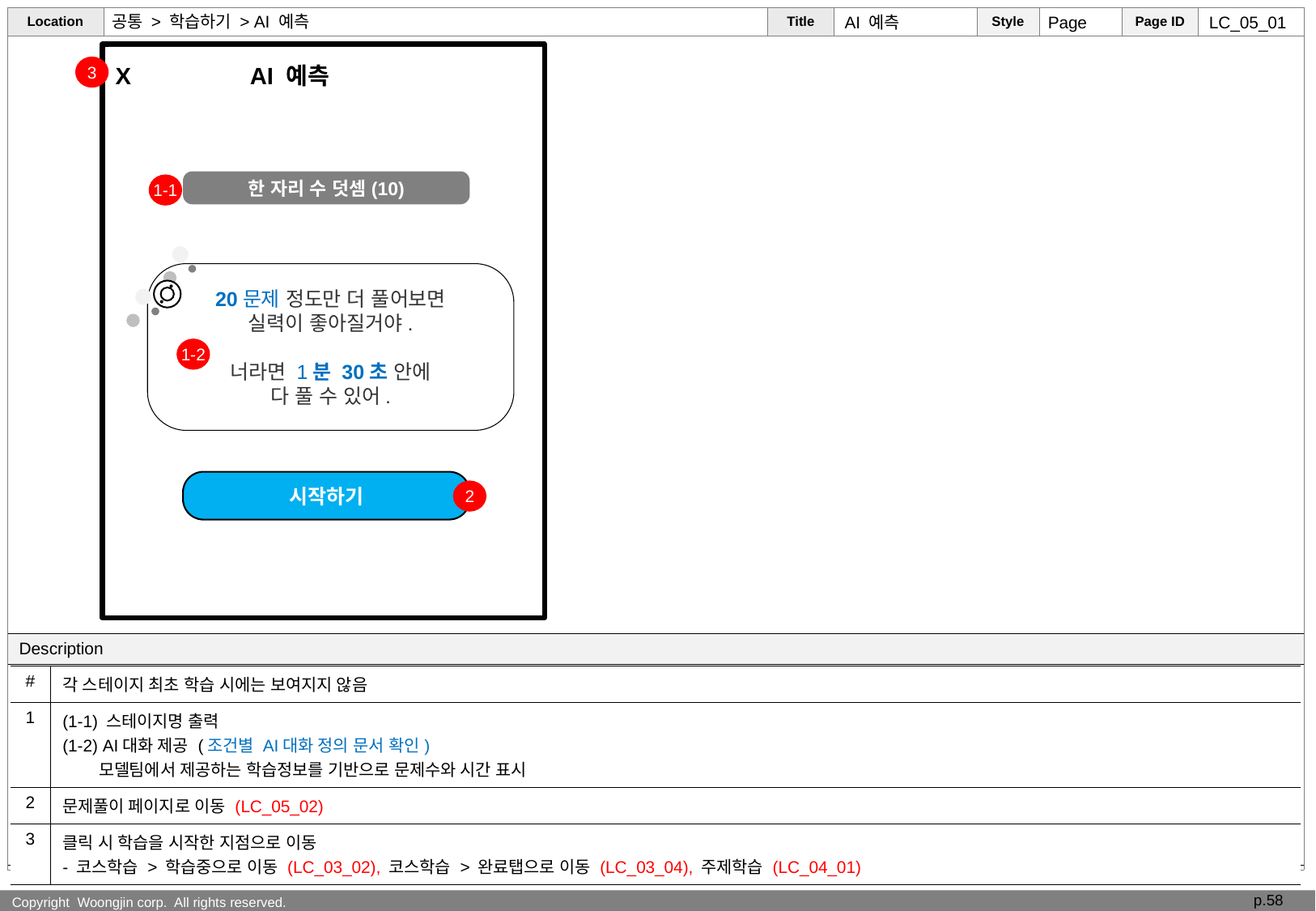

# 공통 > 학습하기 > AI 예측
AI 예측
Page
LC_05_01
 X                  AI 예측
3
한 자리 수 덧셈(10)
1-1

20문제 정도만 더 풀어보면
실력이 좋아질거야.

너라면 1분 30초 안에
다 풀 수 있어.
1-2
시작하기
2
| # | 각 스테이지 최초 학습 시에는 보여지지 않음 |
| --- | --- |
| 1 | (1-1) 스테이지명 출력 (1-2) AI대화 제공 (조건별 AI대화 정의 문서 확인) 모델팀에서 제공하는 학습정보를 기반으로 문제수와 시간 표시 |
| 2 | 문제풀이 페이지로 이동 (LC\_05\_02) |
| 3 | 클릭 시 학습을 시작한 지점으로 이동 - 코스학습 > 학습중으로 이동 (LC\_03\_02), 코스학습 > 완료탭으로 이동 (LC\_03\_04), 주제학습 (LC\_04\_01) |